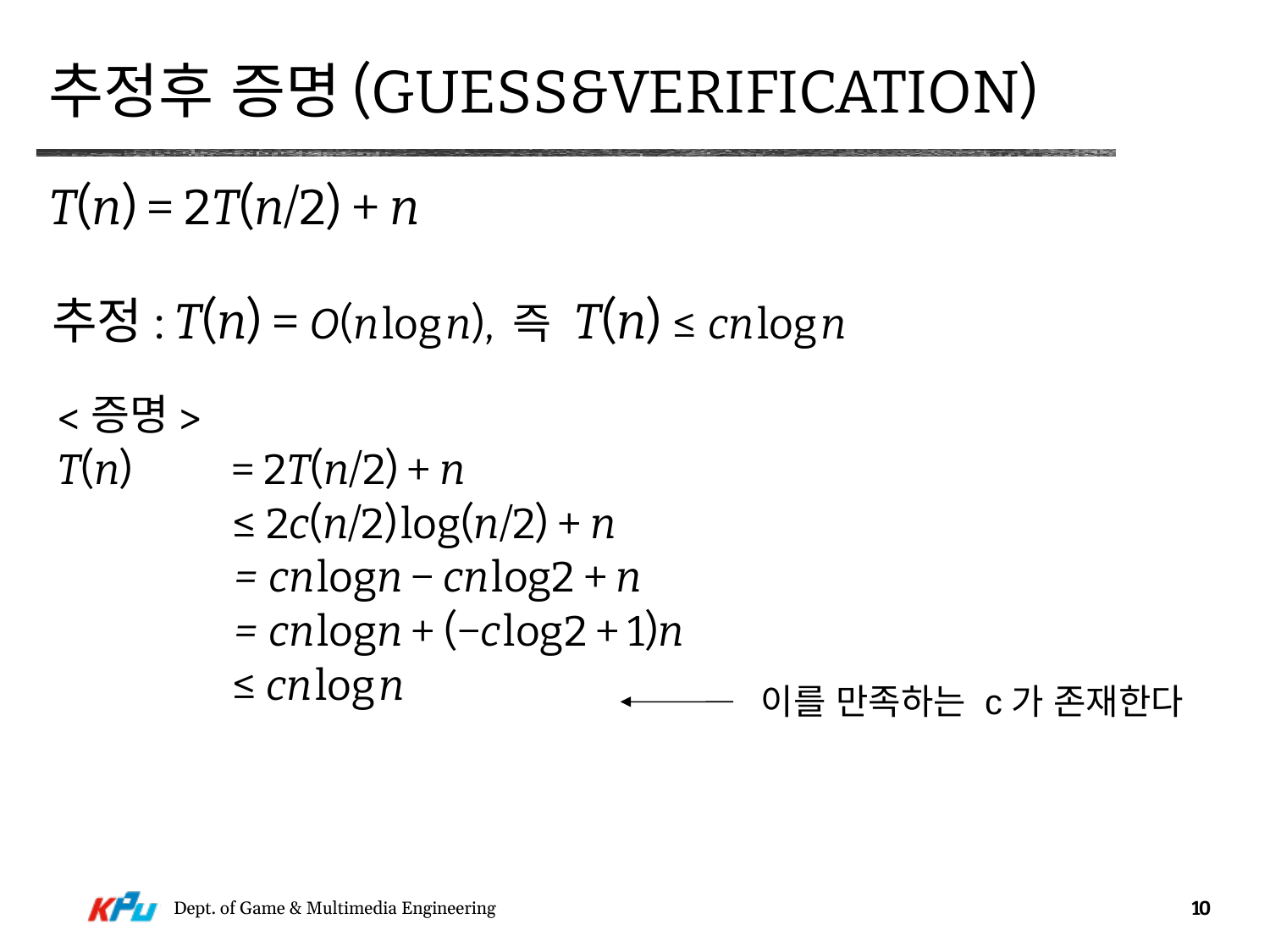

# 추정후 증명(Guess&Verification)
T(n) = 2T(n/2) + n
추정: T(n) = O(n log n), 즉 T(n) ≤ cn log n
<증명>
T(n) 	= 2T(n/2) + n
		≤ 2c(n/2) log(n/2) + n
		= cn logn − cn log2 + n
		= cn logn + (−c log2 + 1)n
		≤ cn log n

이를 만족하는 c가 존재한다

Dept. of Game & Multimedia Engineering
10